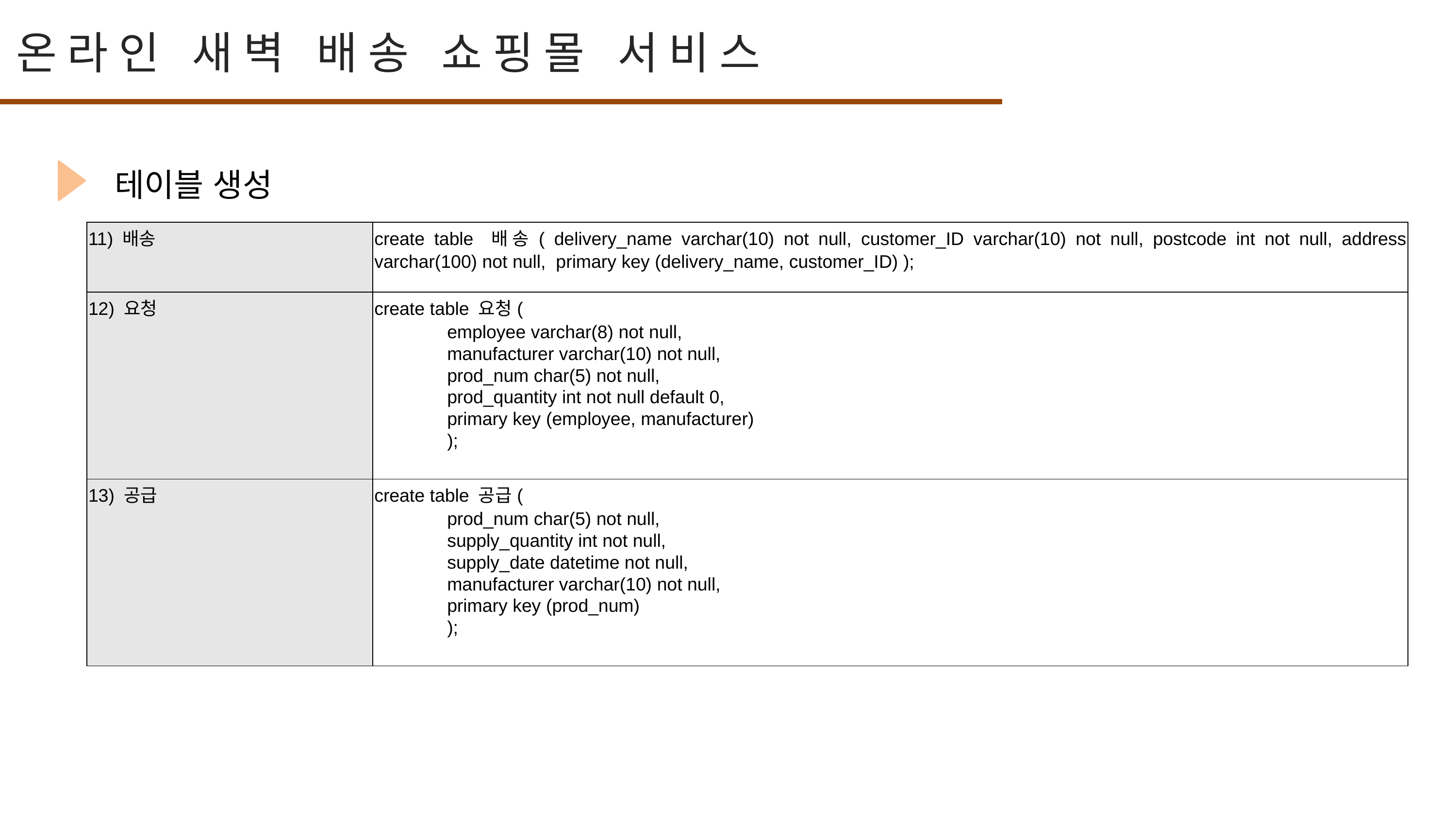

온라인 새벽 배송 쇼핑몰 서비스

테이블 생성

| 11) 배송 | create table 배송( delivery\_name varchar(10) not null, customer\_ID varchar(10) not null, postcode int not null, address varchar(100) not null, primary key (delivery\_name, customer\_ID) ); |
| --- | --- |
| 12) 요청 | create table 요청( employee varchar(8) not null, manufacturer varchar(10) not null, prod\_num char(5) not null, prod\_quantity int not null default 0, primary key (employee, manufacturer) ); |
| 13) 공급 | create table 공급( prod\_num char(5) not null, supply\_quantity int not null, supply\_date datetime not null, manufacturer varchar(10) not null, primary key (prod\_num) ); |